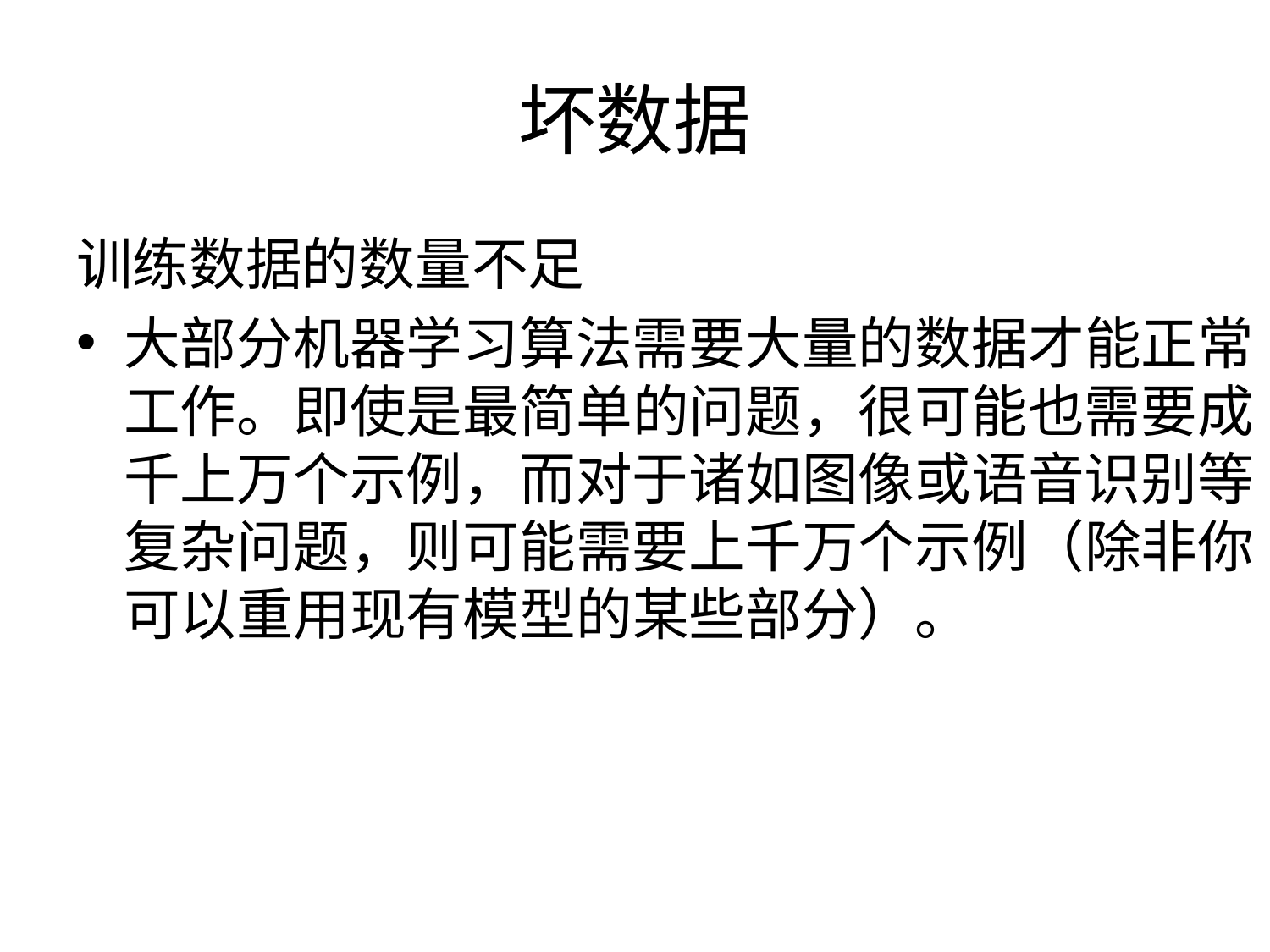

# 坏数据
训练数据的数量不足
大部分机器学习算法需要大量的数据才能正常工作。即使是最简单的问题，很可能也需要成千上万个示例，而对于诸如图像或语音识别等复杂问题，则可能需要上千万个示例（除非你可以重用现有模型的某些部分）。